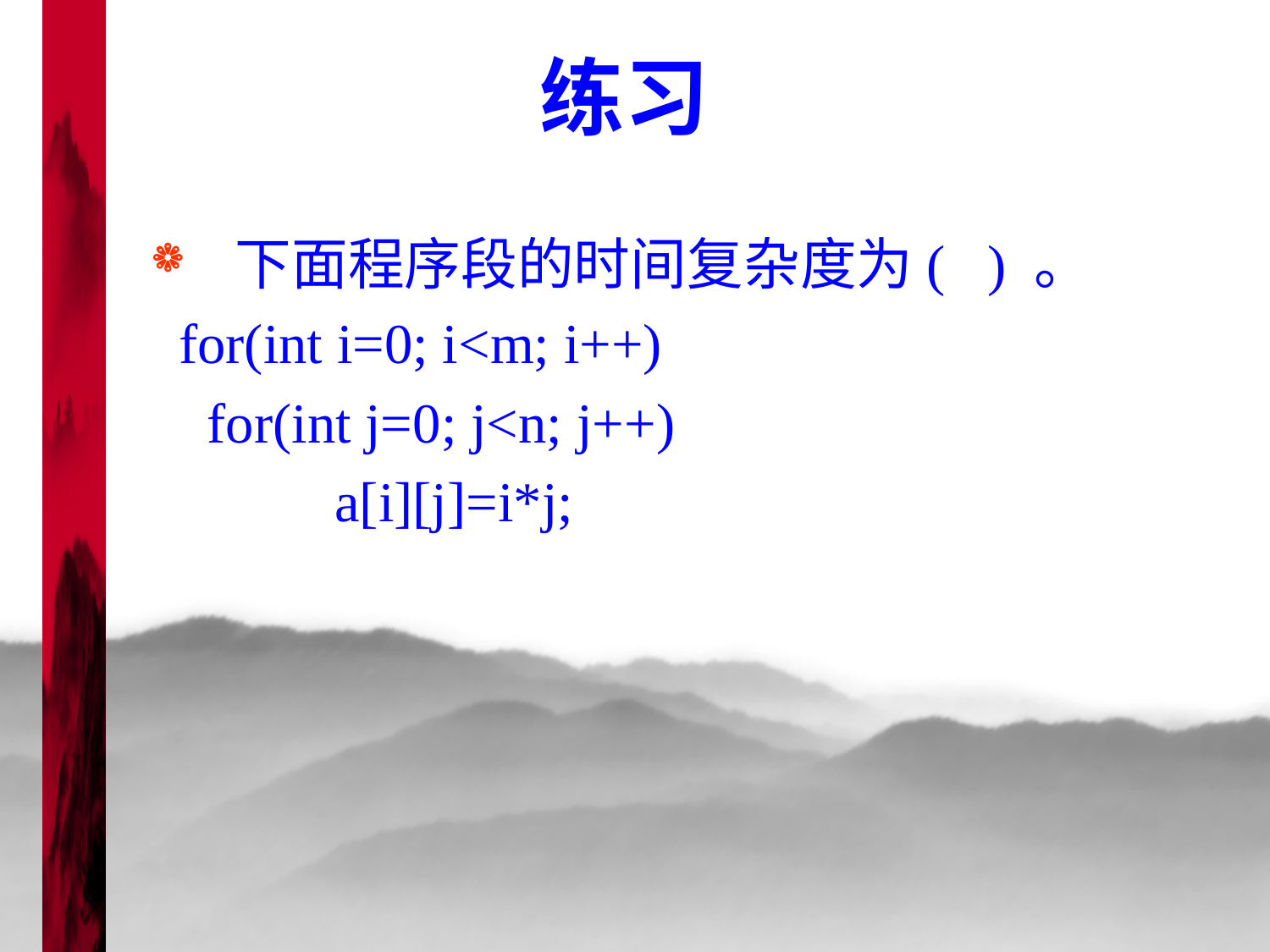

# 练习
下面程序段的时间复杂度为(   ) 。
  for(int i=0; i<m; i++)
    for(int j=0; j<n; j++)
             a[i][j]=i*j;